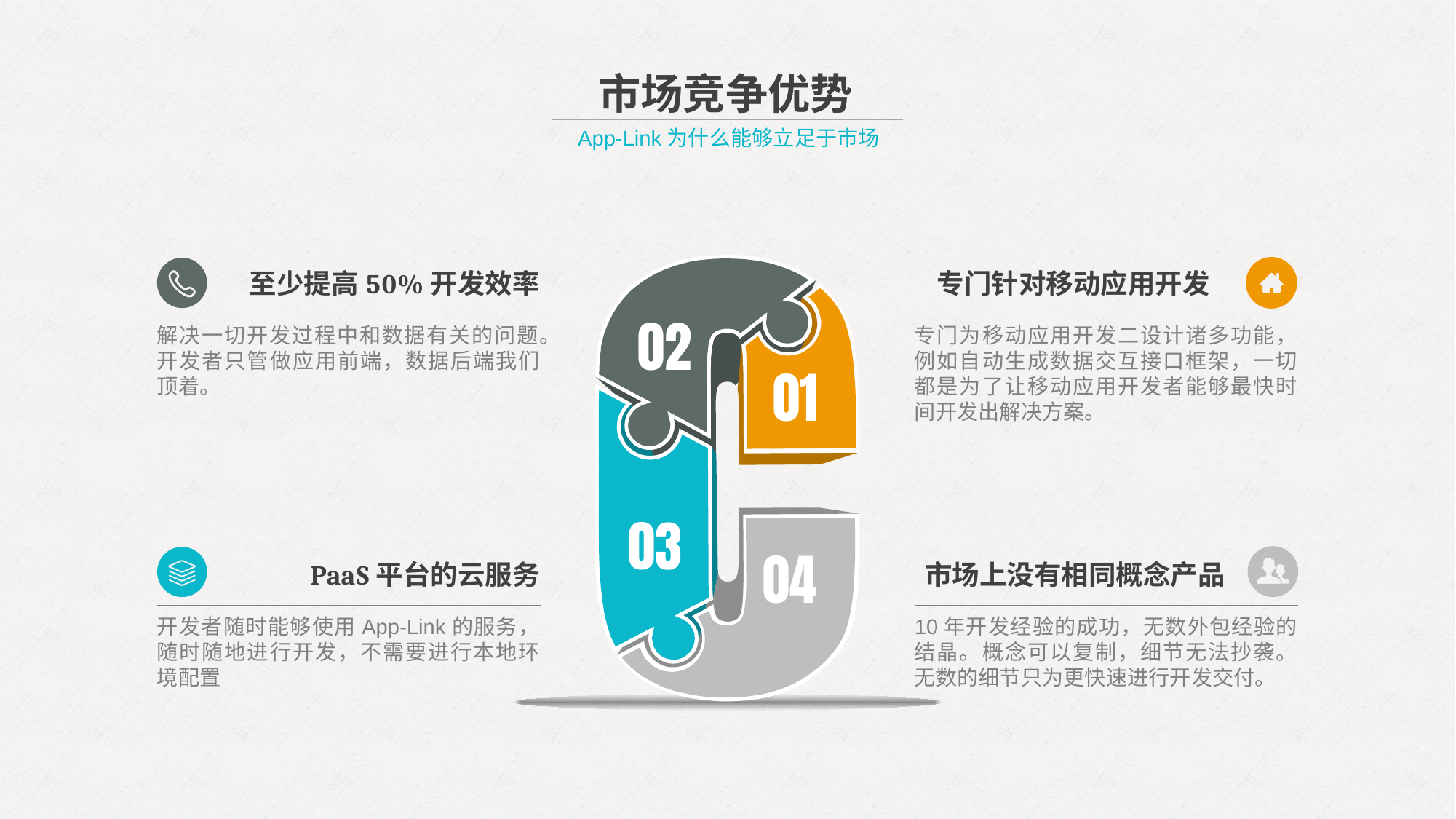

市场竞争优势
App-Link为什么能够立足于市场

02

01

03

04

至少提高50%开发效率
专门针对移动应用开发
解决一切开发过程中和数据有关的问题。开发者只管做应用前端，数据后端我们顶着。
专门为移动应用开发二设计诸多功能，例如自动生成数据交互接口框架，一切都是为了让移动应用开发者能够最快时间开发出解决方案。

PaaS平台的云服务
市场上没有相同概念产品
开发者随时能够使用App-Link的服务，随时随地进行开发，不需要进行本地环境配置
10年开发经验的成功，无数外包经验的结晶。概念可以复制，细节无法抄袭。无数的细节只为更快速进行开发交付。